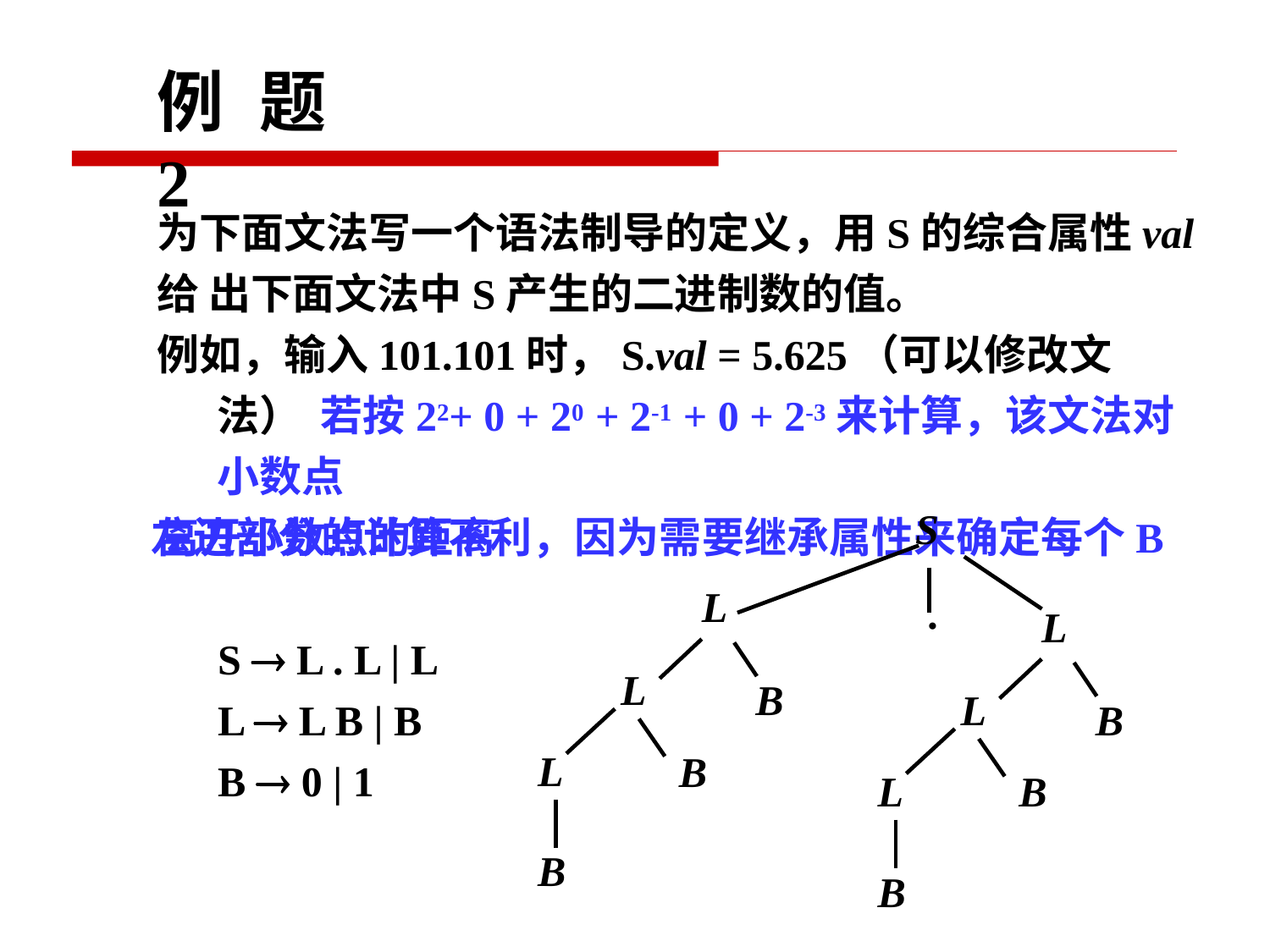

# 例	题	2
为下面文法写一个语法制导的定义，用S的综合属性val 给 出下面文法中S产生的二进制数的值。
例如，输入101.101时，S.val = 5.625（可以修改文法）  若按22+ 0 + 20 + 2-1 + 0 + 2-3来计算，该文法对小数点
左边部分的计算不利，因为需要继承属性来确定每个B
S
离开小数点的距离

L
.
L
S → L . L | L
L → L B | B
B → 0 | 1

L

B
L
B

L
B
L
B

B
B
17